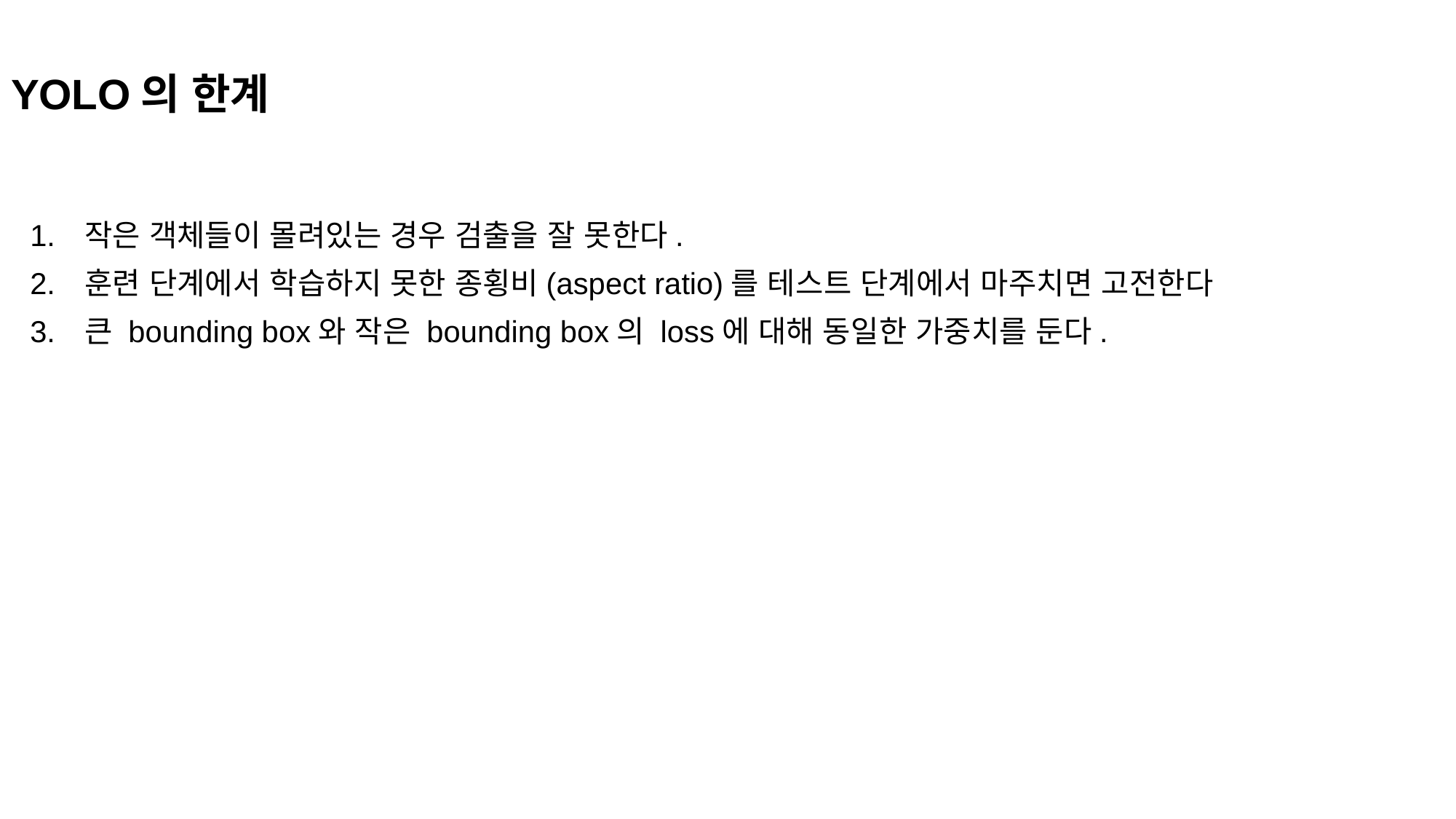

# YOLO의 한계

작은 객체들이 몰려있는 경우 검출을 잘 못한다.
훈련 단계에서 학습하지 못한 종횡비(aspect ratio)를 테스트 단계에서 마주치면 고전한다
큰 bounding box와 작은 bounding box의 loss에 대해 동일한 가중치를 둔다.